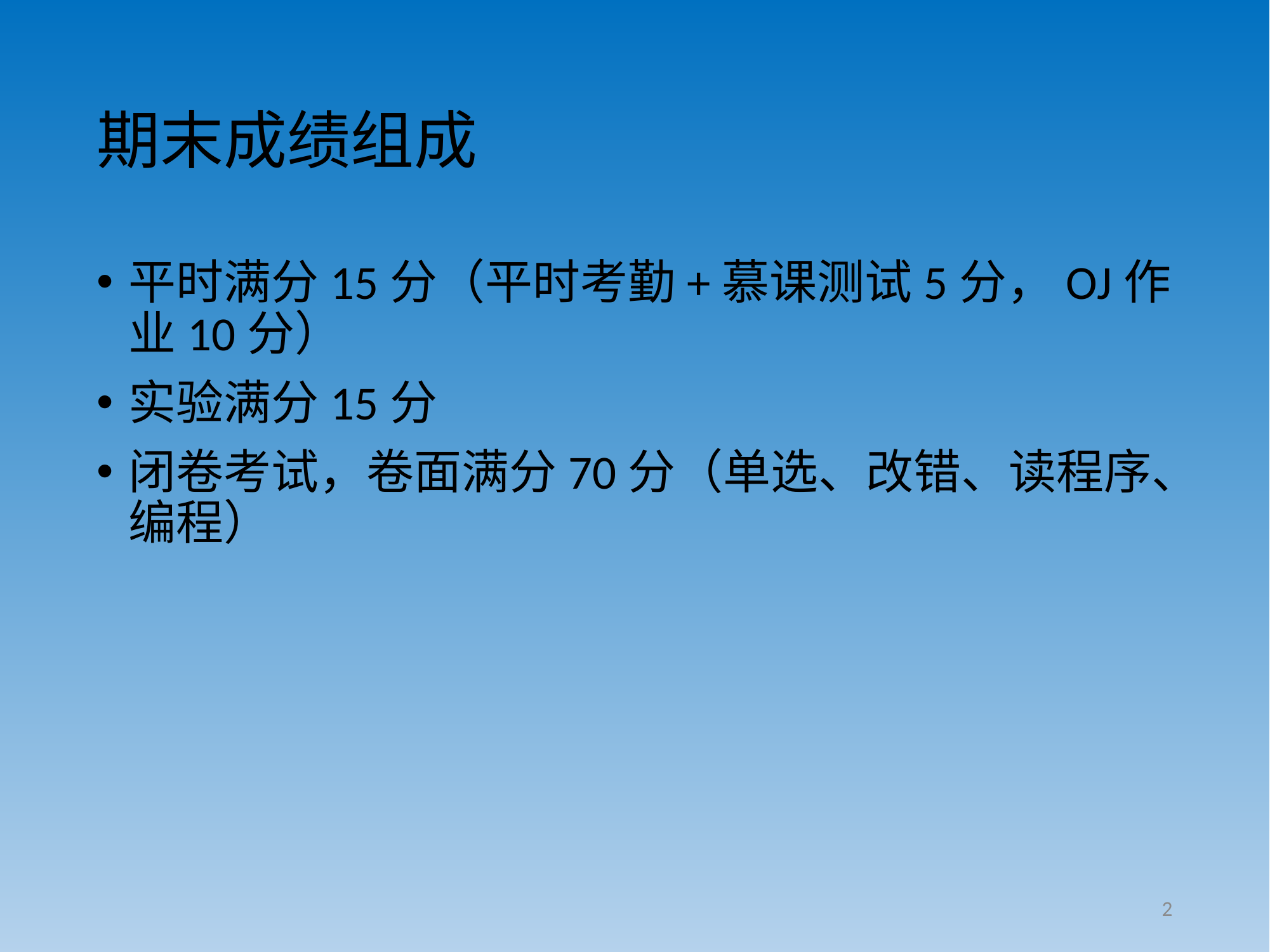

# 期末成绩组成
平时满分15分（平时考勤+慕课测试5分，OJ作业10分）
实验满分15分
闭卷考试，卷面满分70分（单选、改错、读程序、编程）
2